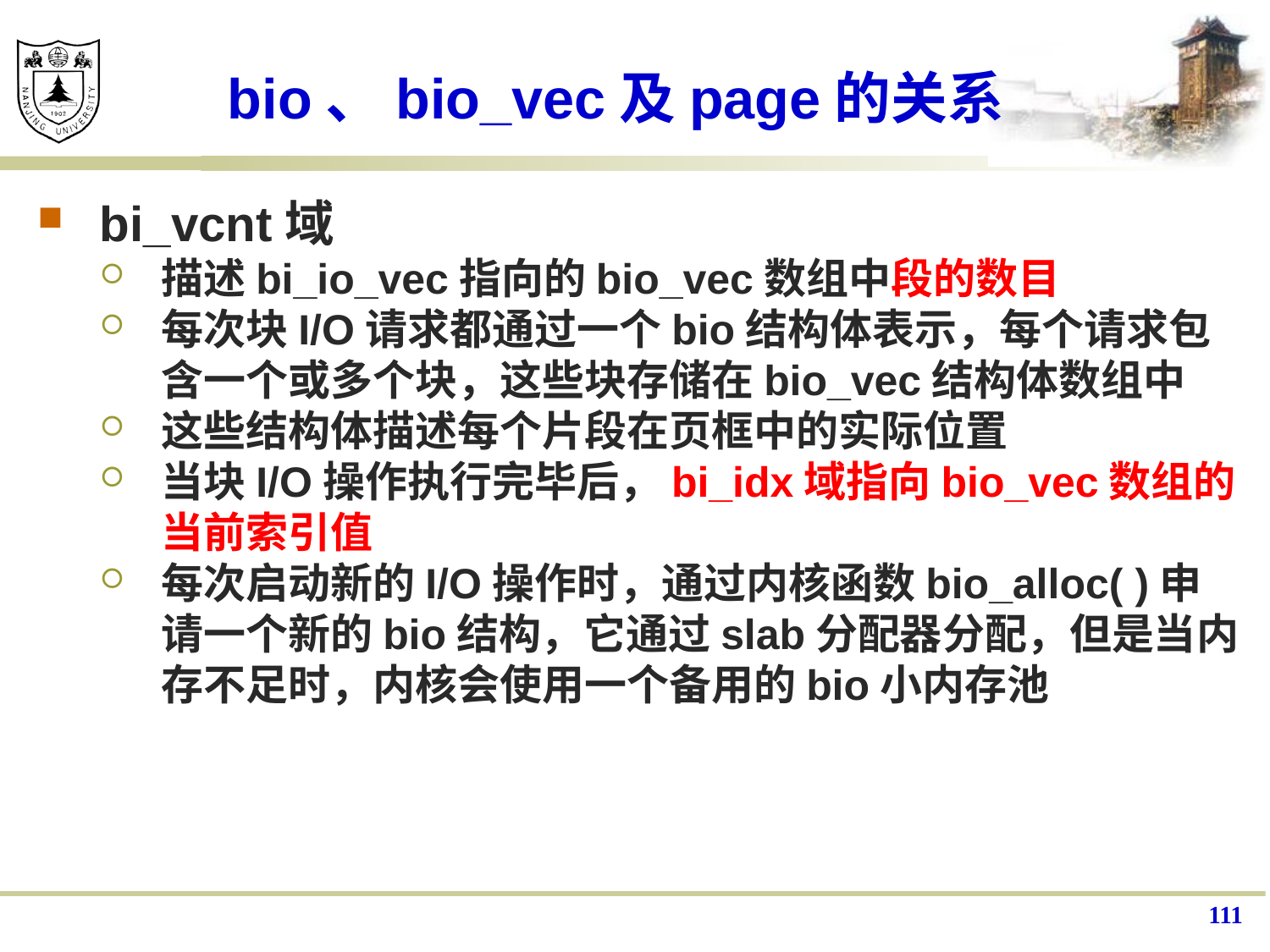

# bio、bio_vec及page的关系
bi_vcnt域
描述bi_io_vec指向的bio_vec数组中段的数目
每次块I/O请求都通过一个bio结构体表示，每个请求包含一个或多个块，这些块存储在bio_vec结构体数组中
这些结构体描述每个片段在页框中的实际位置
当块I/O操作执行完毕后，bi_idx域指向bio_vec数组的当前索引值
每次启动新的I/O操作时，通过内核函数bio_alloc( )申请一个新的bio结构，它通过slab分配器分配，但是当内存不足时，内核会使用一个备用的bio小内存池

111